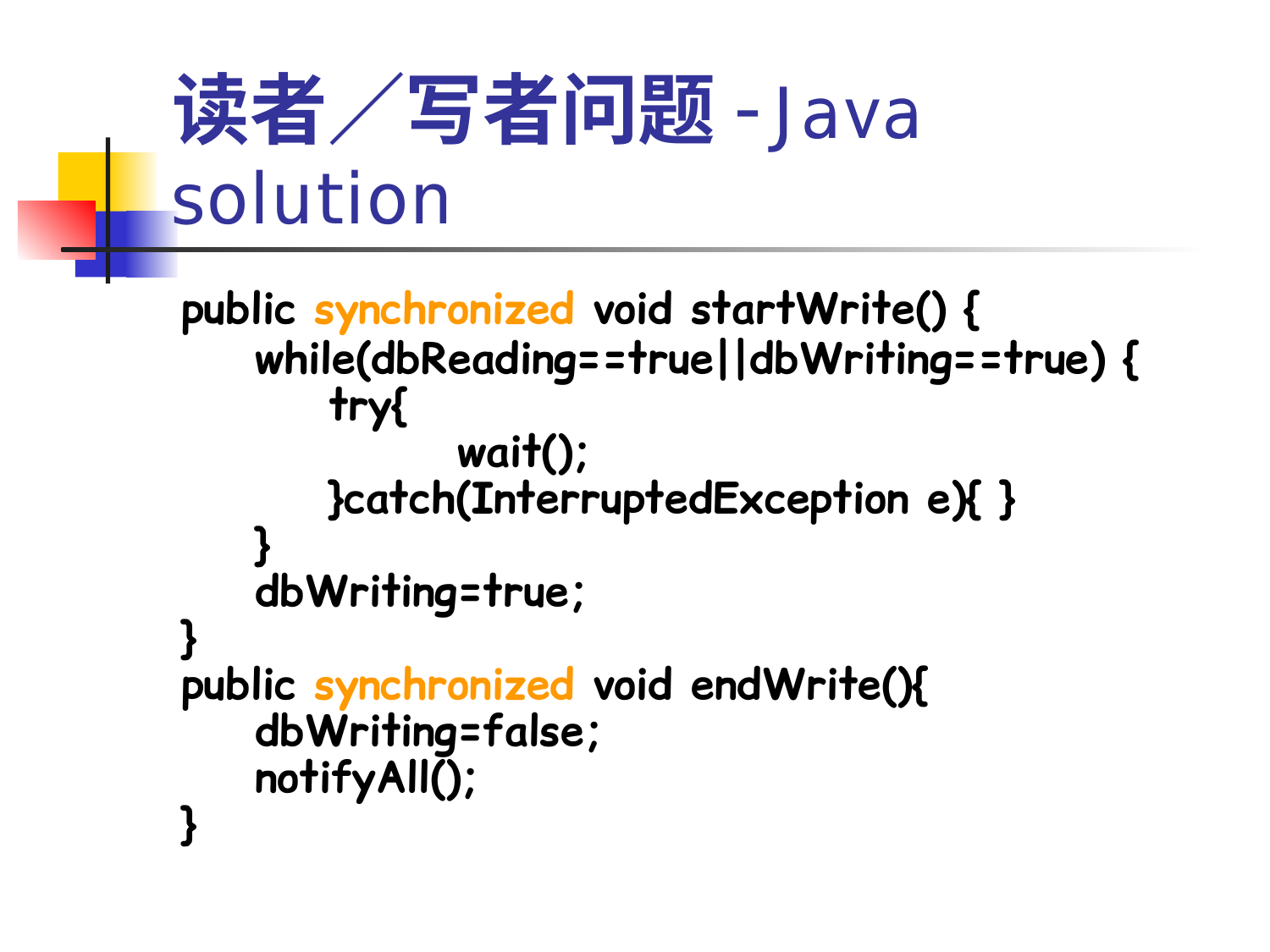

# 读者／写者问题-Java solution
    public synchronized void startWrite() {
        while(dbReading==true||dbWriting==true) {
            try{
                   wait();
            }catch(InterruptedException e){ }
        }
        dbWriting=true;
    }
    public synchronized void endWrite(){
        dbWriting=false;
        notifyAll();
    }